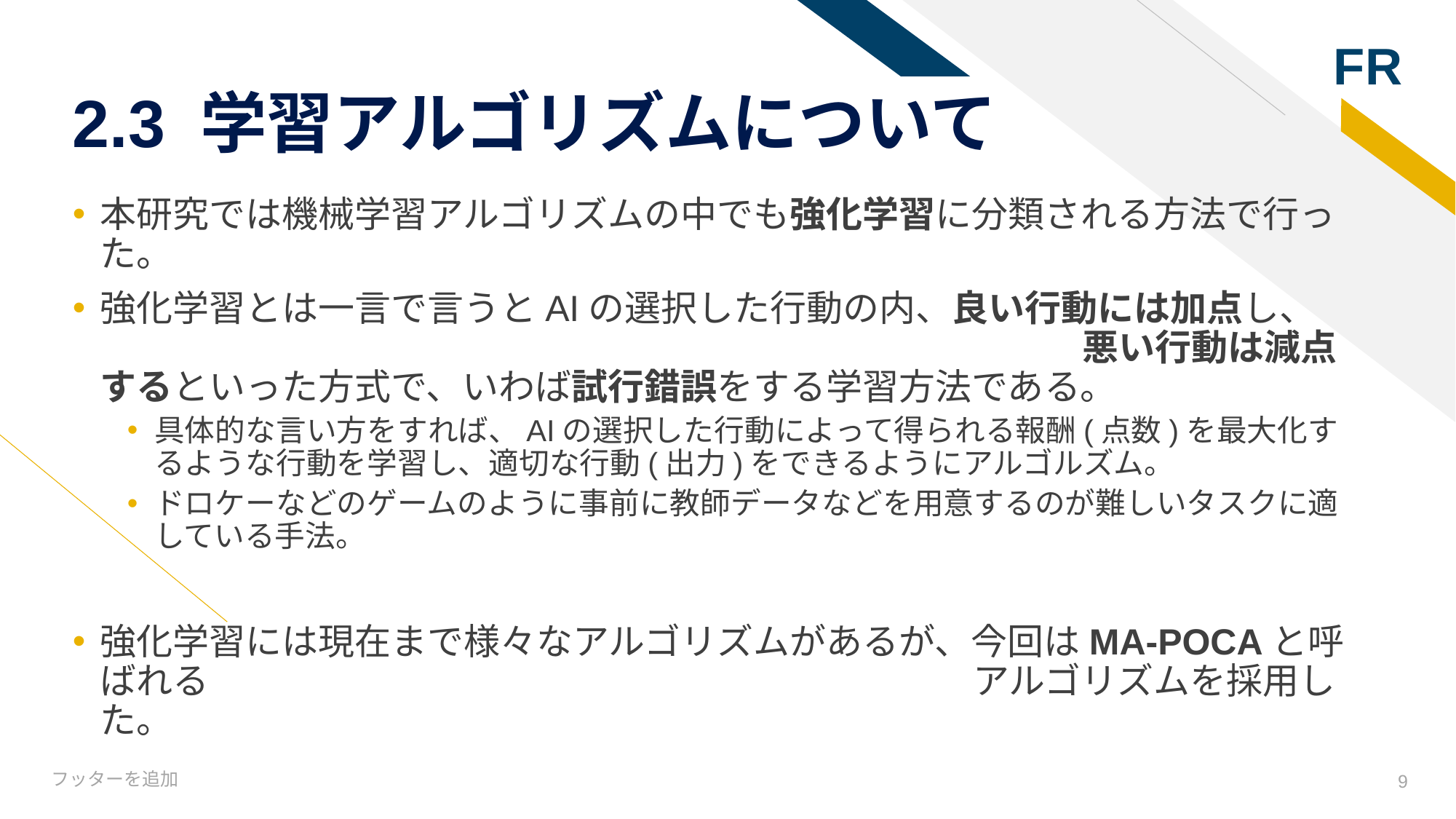

# 2.3 学習アルゴリズムについて
本研究では機械学習アルゴリズムの中でも強化学習に分類される方法で行った。
強化学習とは一言で言うとAIの選択した行動の内、良い行動には加点し、　　　　　　　　　　　　　　　　　　　　　　　　　　　悪い行動は減点するといった方式で、いわば試行錯誤をする学習方法である。
具体的な言い方をすれば、AIの選択した行動によって得られる報酬(点数)を最大化するような行動を学習し、適切な行動(出力)をできるようにアルゴルズム。
ドロケーなどのゲームのように事前に教師データなどを用意するのが難しいタスクに適している手法。

強化学習には現在まで様々なアルゴリズムがあるが、今回はMA-POCAと呼ばれる　　　　　　　　　　　　　　　　　　　　　アルゴリズムを採用した。
フッターを追加
9